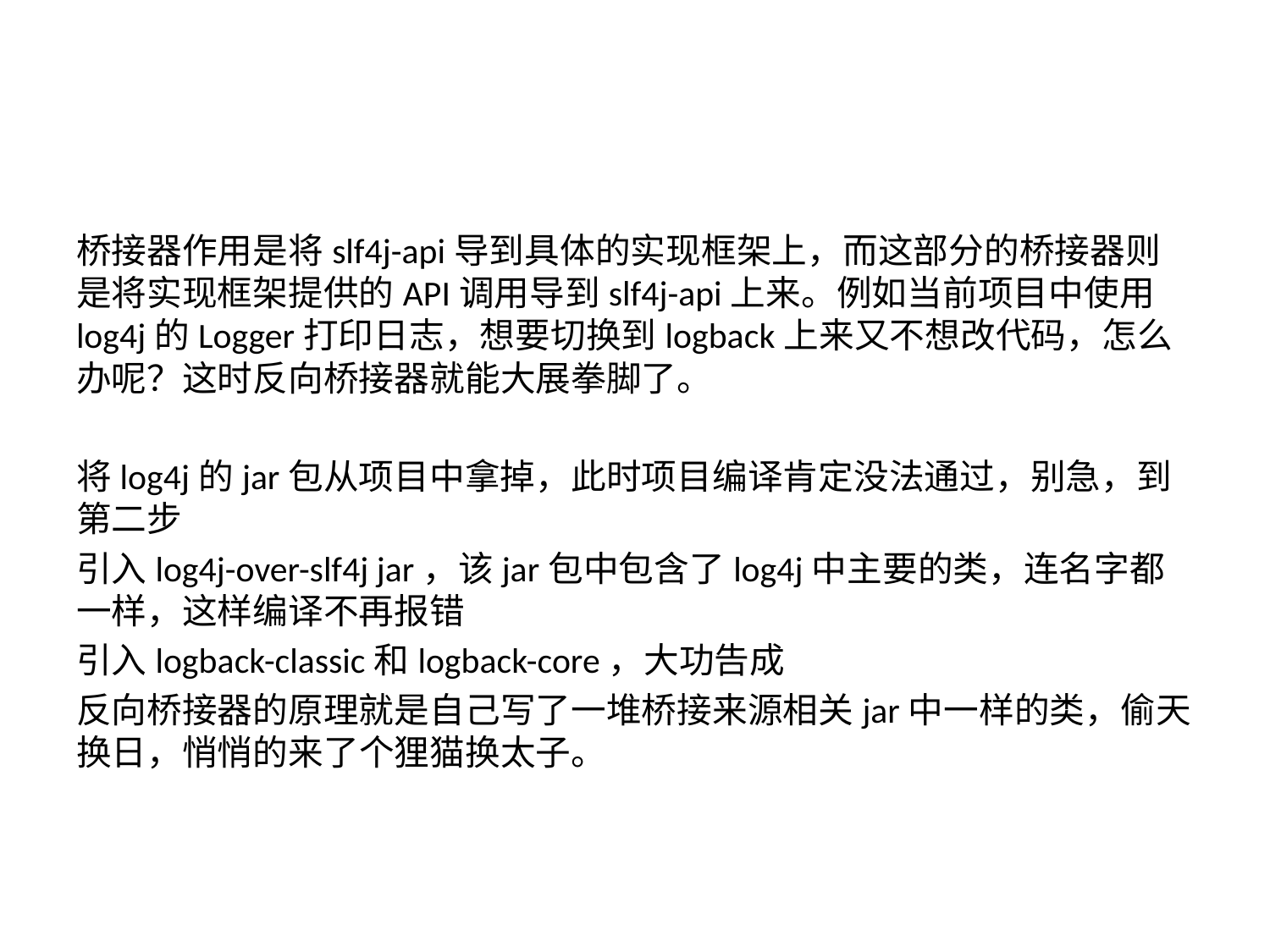

#
桥接器作用是将slf4j-api导到具体的实现框架上，而这部分的桥接器则是将实现框架提供的API调用导到slf4j-api上来。例如当前项目中使用log4j的Logger打印日志，想要切换到logback上来又不想改代码，怎么办呢？这时反向桥接器就能大展拳脚了。

将log4j的jar包从项目中拿掉，此时项目编译肯定没法通过，别急，到第二步
引入log4j-over-slf4j jar，该jar包中包含了log4j中主要的类，连名字都一样，这样编译不再报错
引入logback-classic和logback-core，大功告成
反向桥接器的原理就是自己写了一堆桥接来源相关jar中一样的类，偷天换日，悄悄的来了个狸猫换太子。